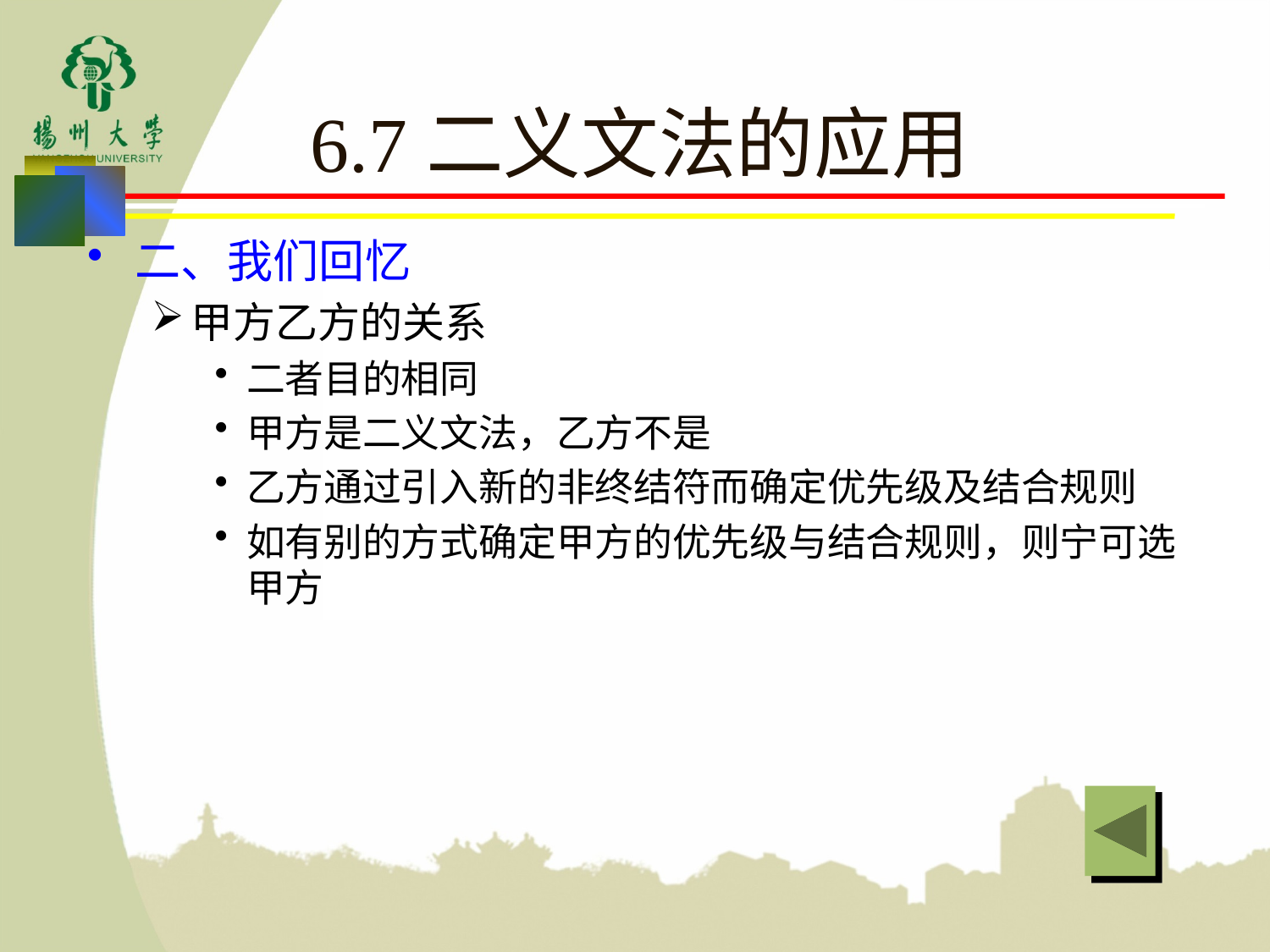

# 6.7二义文法的应用
二、我们回忆
甲方乙方的关系
二者目的相同
甲方是二义文法，乙方不是
乙方通过引入新的非终结符而确定优先级及结合规则
如有别的方式确定甲方的优先级与结合规则，则宁可选甲方

138